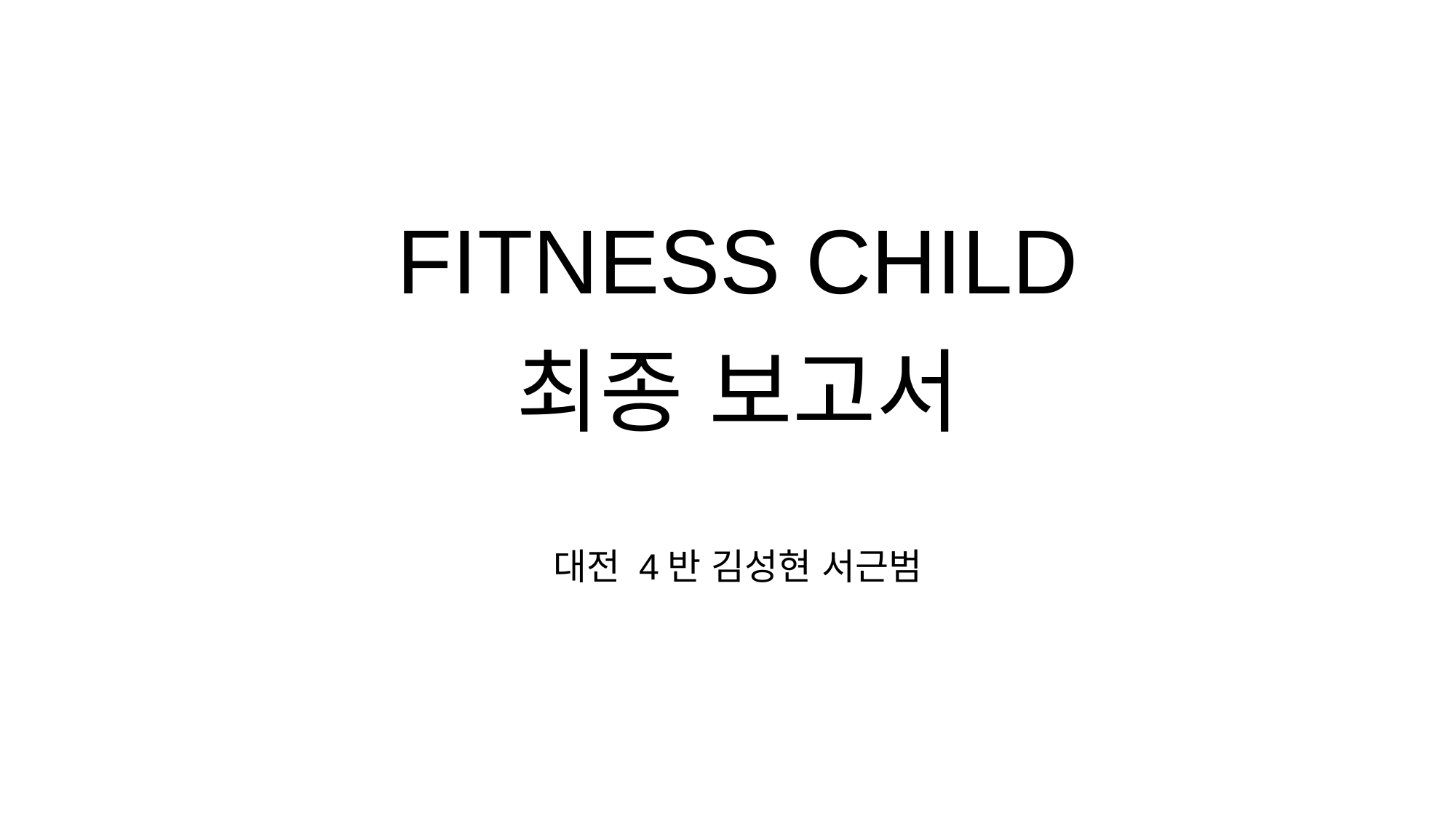

# FITNESS CHILD 최종 보고서
대전 4반 김성현 서근범